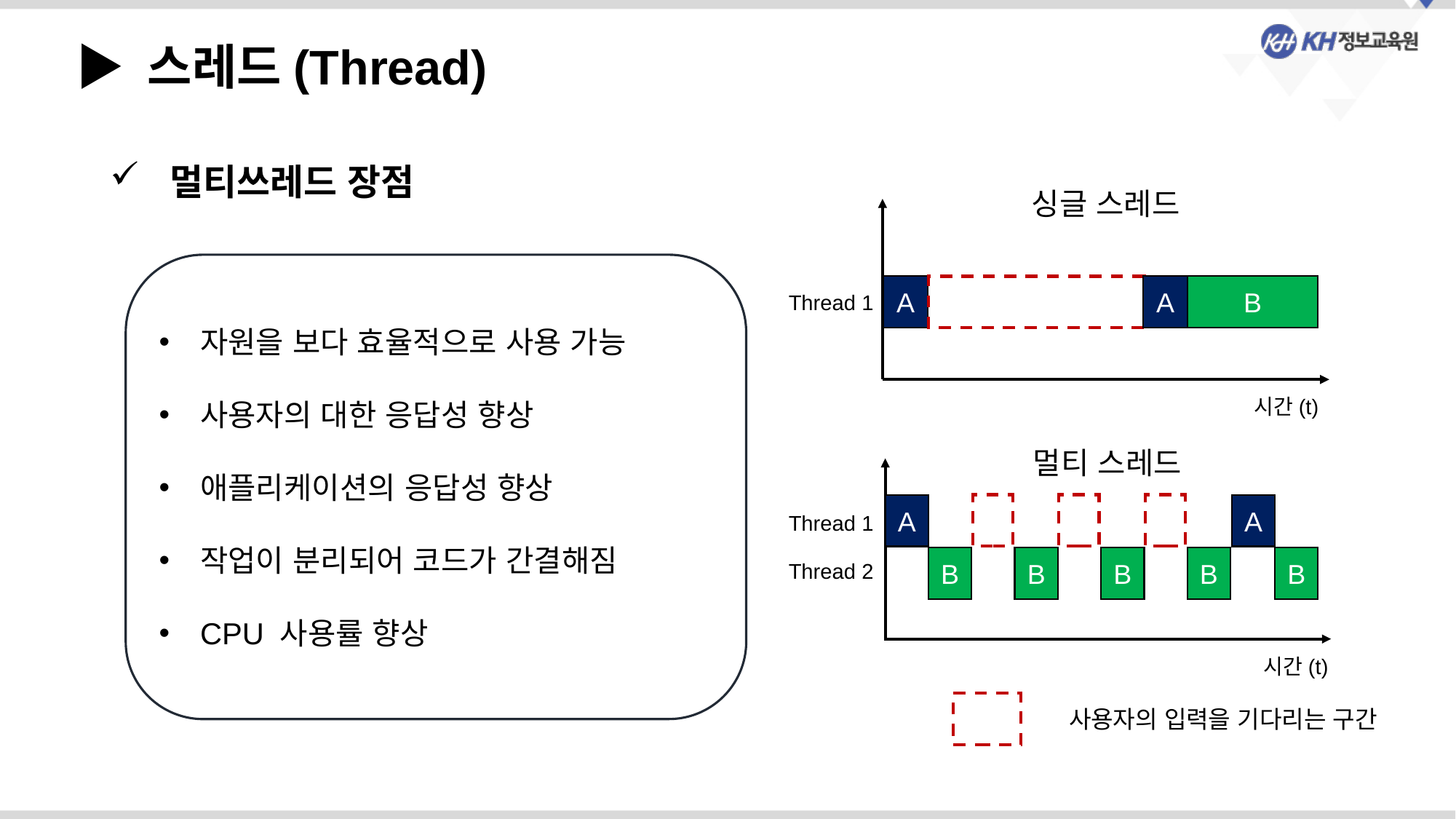

▶ 스레드(Thread)
 멀티쓰레드 장점
싱글 스레드
A

A
B
시간(t)
Thread 1
자원을 보다 효율적으로 사용 가능

사용자의 대한 응답성 향상

애플리케이션의 응답성 향상

작업이 분리되어 코드가 간결해짐

CPU 사용률 향상
멀티 스레드

A
A
Thread 1
B
B
B
B
B
Thread 2
시간(t)

사용자의 입력을 기다리는 구간